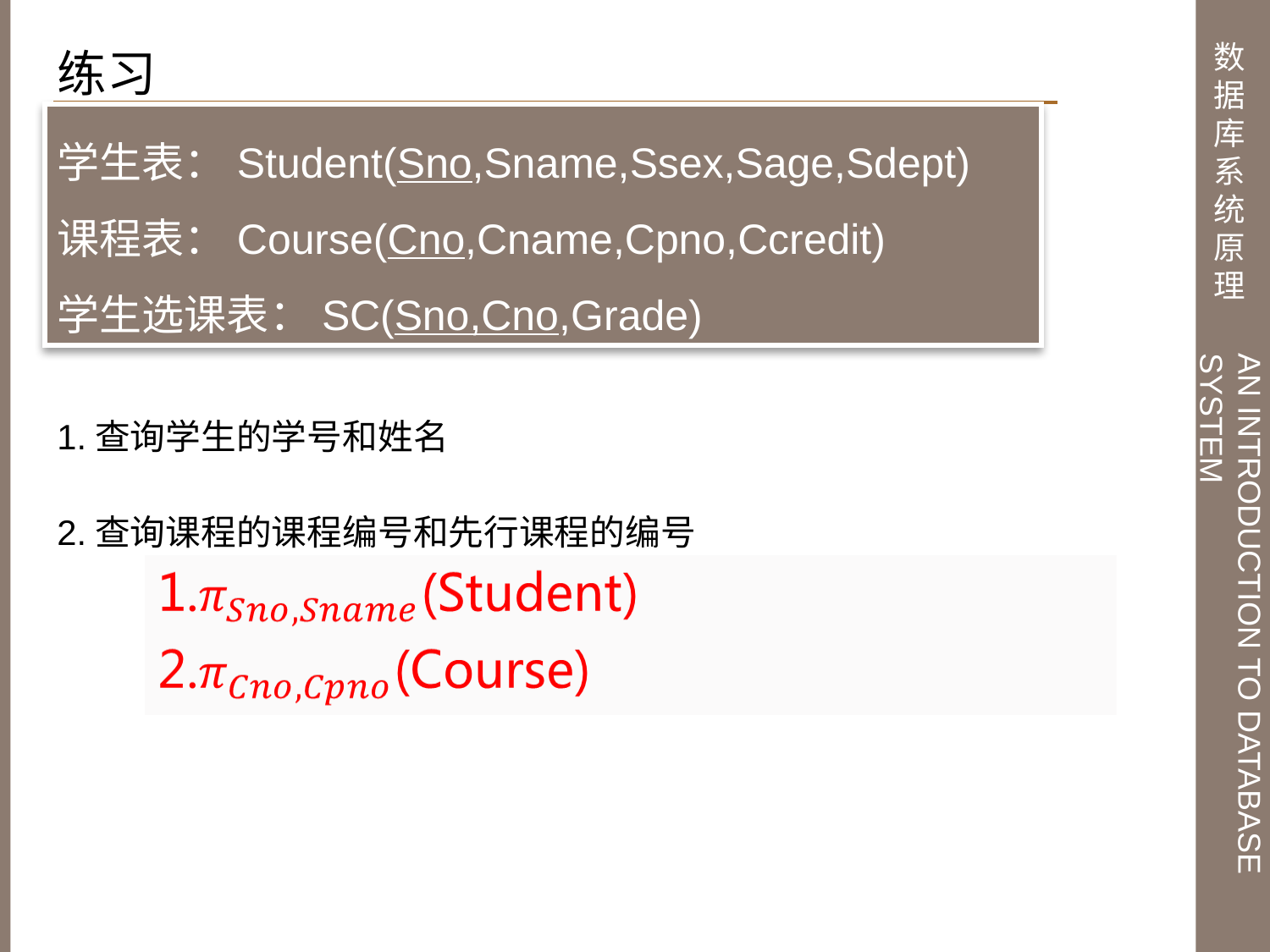

练习
学生表：Student(Sno,Sname,Ssex,Sage,Sdept)
课程表：Course(Cno,Cname,Cpno,Ccredit)
学生选课表：SC(Sno,Cno,Grade)
1.查询学生的学号和姓名
2.查询课程的课程编号和先行课程的编号